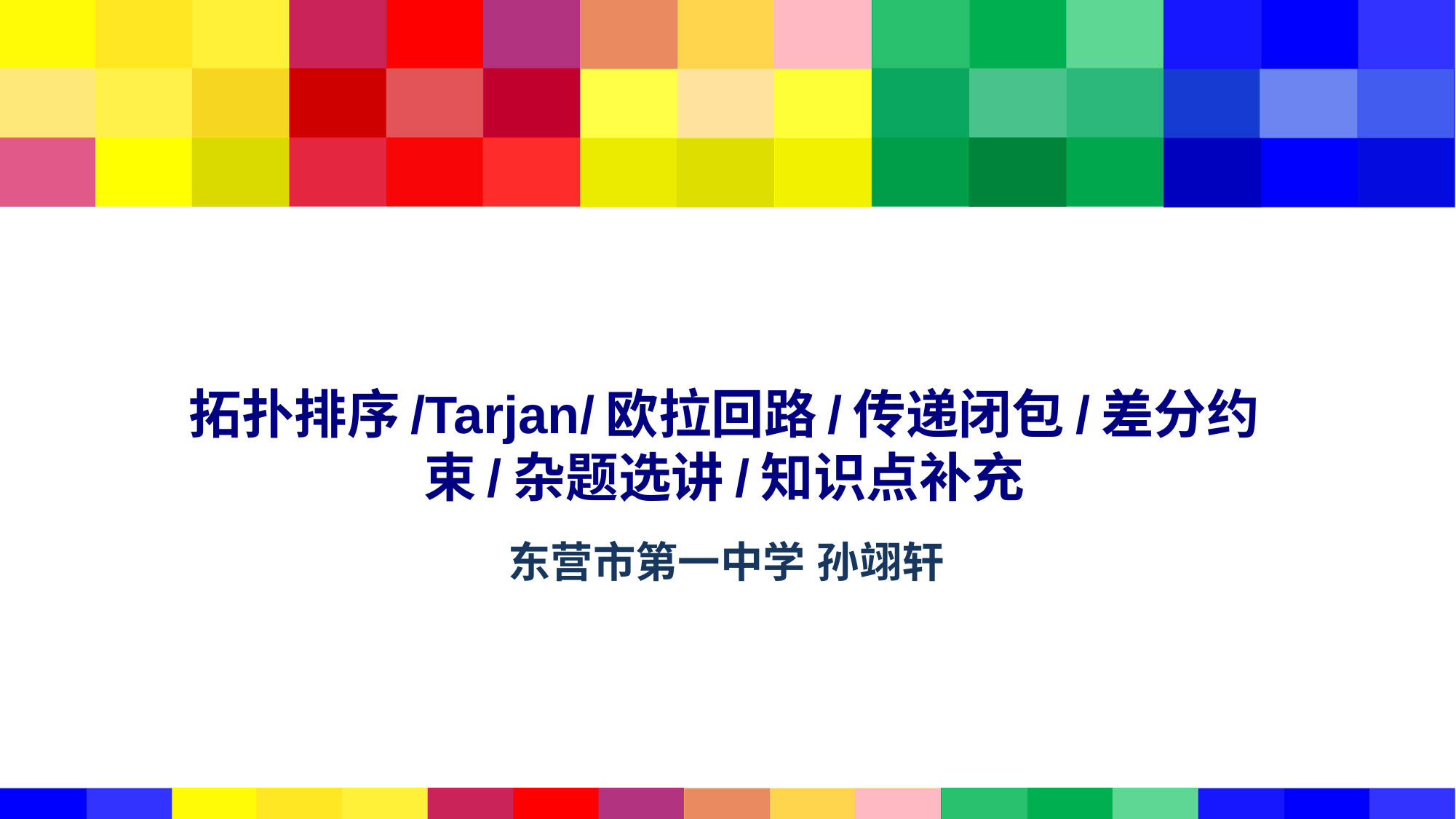

# 拓扑排序/Tarjan/欧拉回路/传递闭包/差分约束/杂题选讲/知识点补充
东营市第一中学 孙翊轩